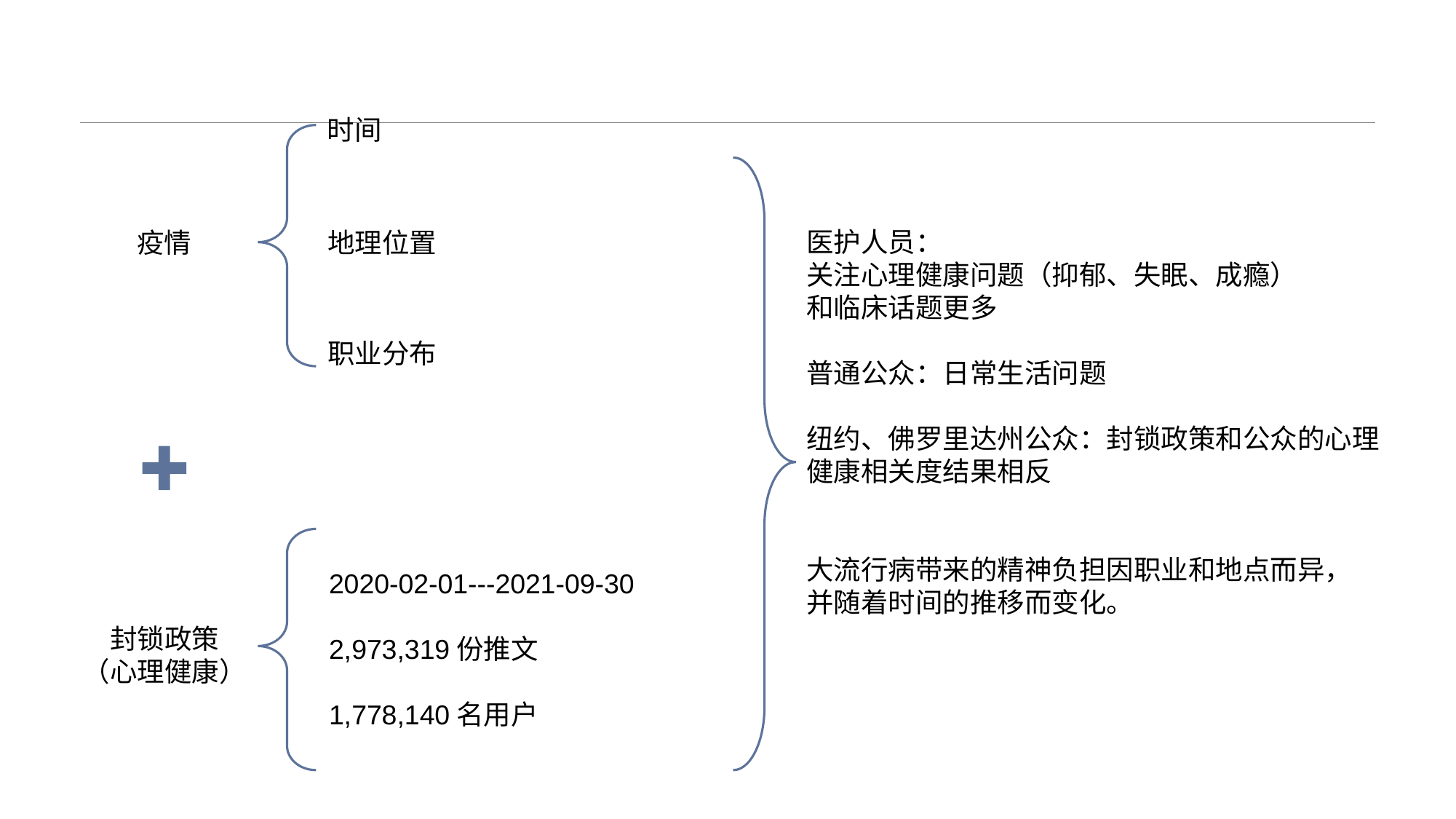

时间

医护人员：
关注心理健康问题（抑郁、失眠、成瘾）
和临床话题更多

普通公众：日常生活问题

纽约、佛罗里达州公众：封锁政策和公众的心理健康相关度结果相反

大流行病带来的精神负担因职业和地点而异，
并随着时间的推移而变化。

疫情
地理位置
职业分布

2020-02-01---2021-09-30

2,973,319份推文

1,778,140名用户
封锁政策
（心理健康）